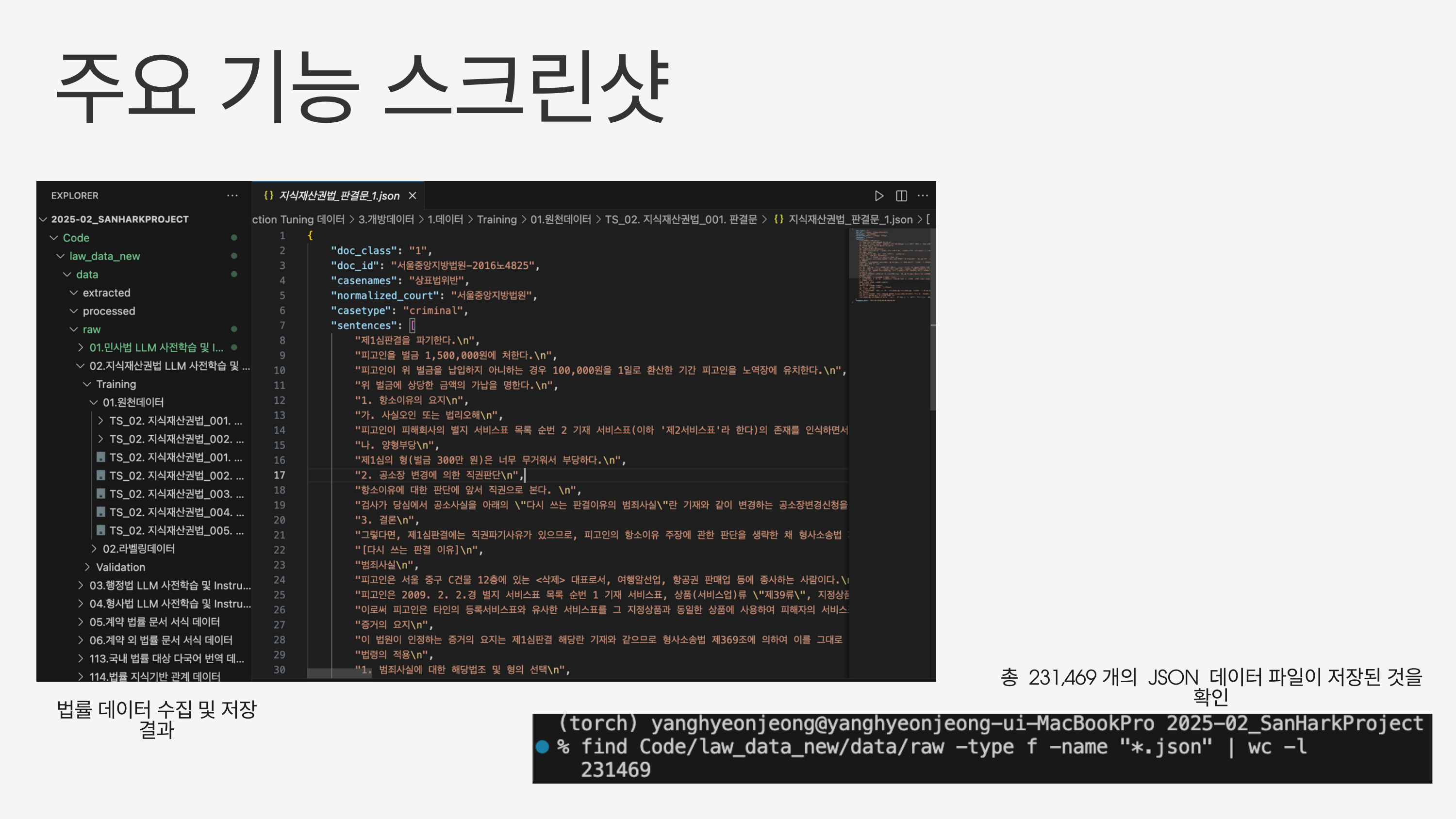

주요 기능 스크린샷

총 231,469개의 JSON 데이터 파일이 저장된 것을 확인
법률 데이터 수집 및 저장 결과